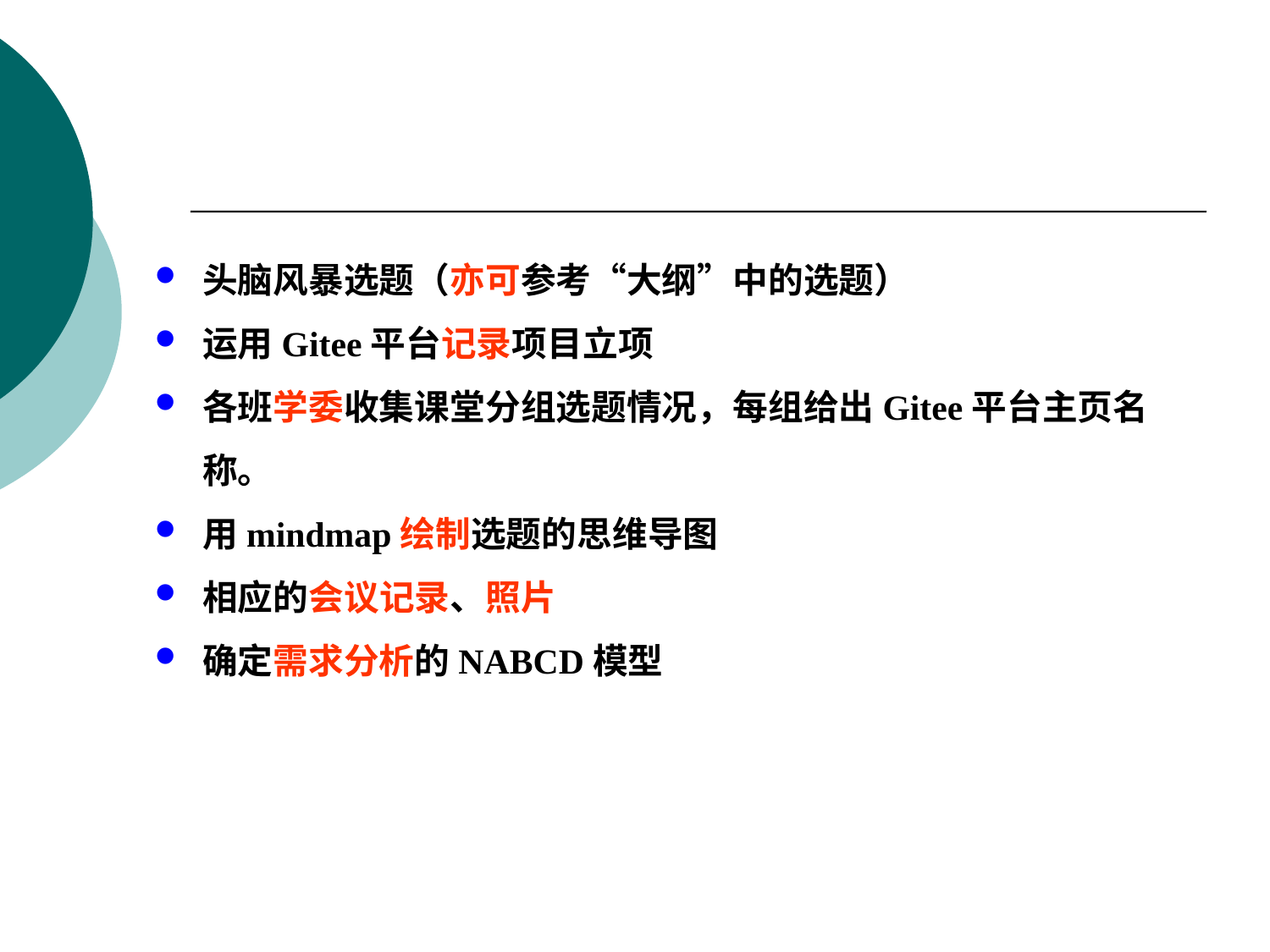

头脑风暴选题（亦可参考“大纲”中的选题）
运用Gitee平台记录项目立项
各班学委收集课堂分组选题情况，每组给出Gitee平台主页名称。
用mindmap绘制选题的思维导图
相应的会议记录、照片
确定需求分析的NABCD模型